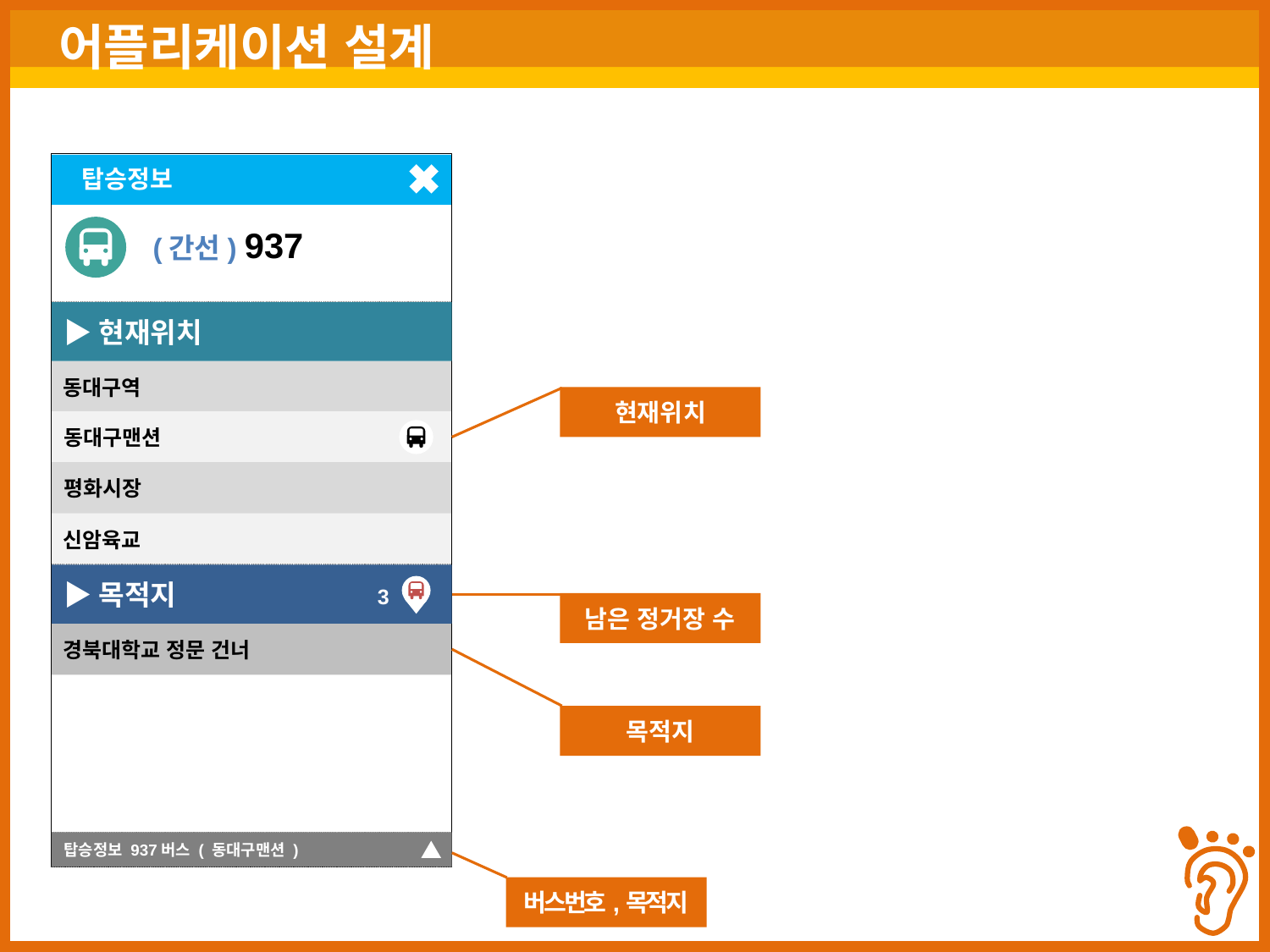

어플리케이션 설계

탑승정보

(간선) 937
▶현재위치
동대구역
현재위치
동대구맨션

평화시장
신암육교
▶목적지

3
남은 정거장 수
경북대학교 정문 건너
목적지

탑승정보 937버스 ( 동대구맨션 )

버스번호,목적지